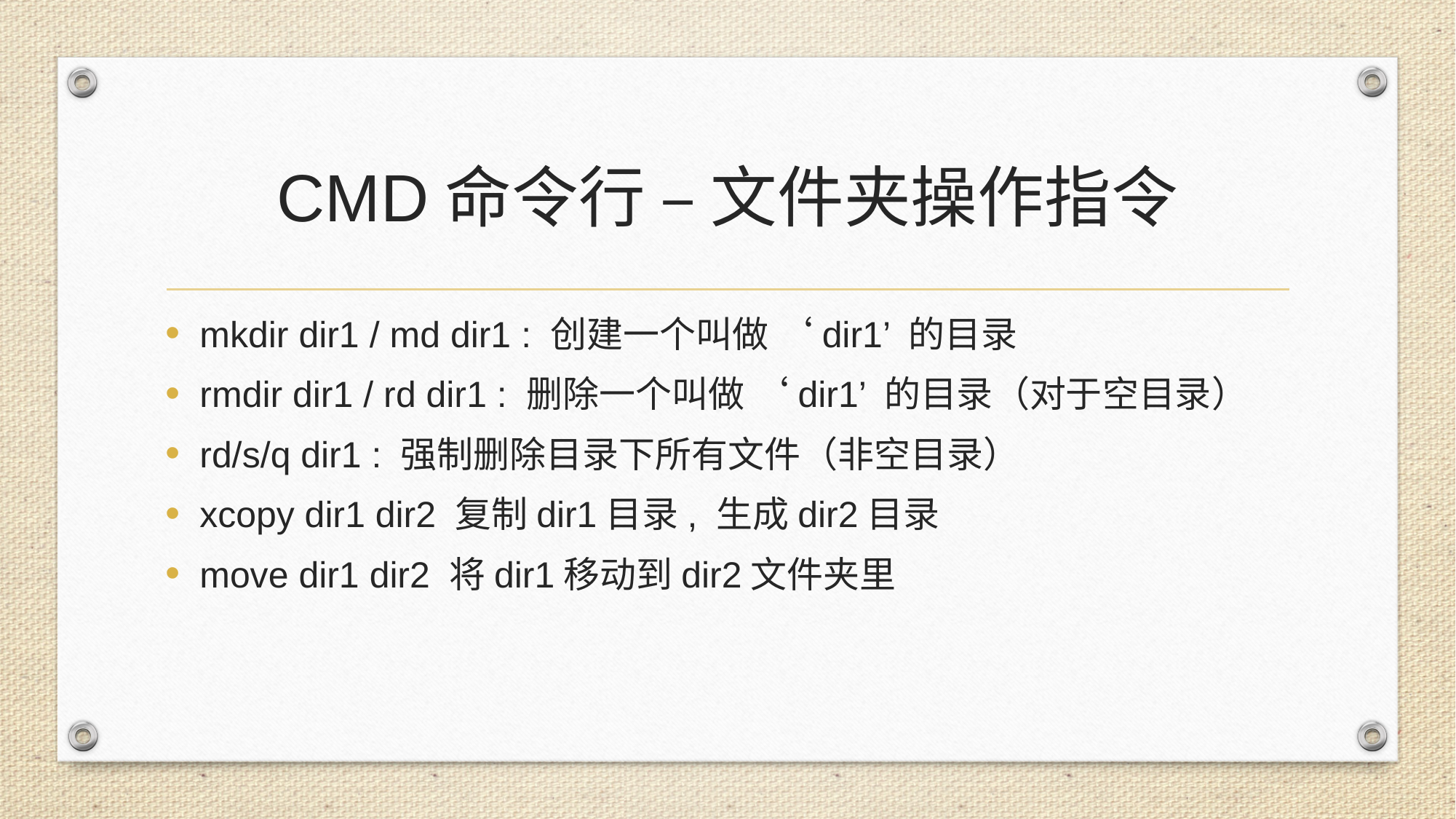

# CMD命令行 – 文件夹操作指令
mkdir dir1 / md dir1 : 创建一个叫做 ‘dir1’ 的目录
rmdir dir1 / rd dir1 : 删除一个叫做 ‘dir1’ 的目录（对于空目录）
rd/s/q dir1 : 强制删除目录下所有文件（非空目录）
xcopy dir1 dir2 复制dir1目录, 生成dir2目录
move dir1 dir2 将dir1移动到dir2文件夹里